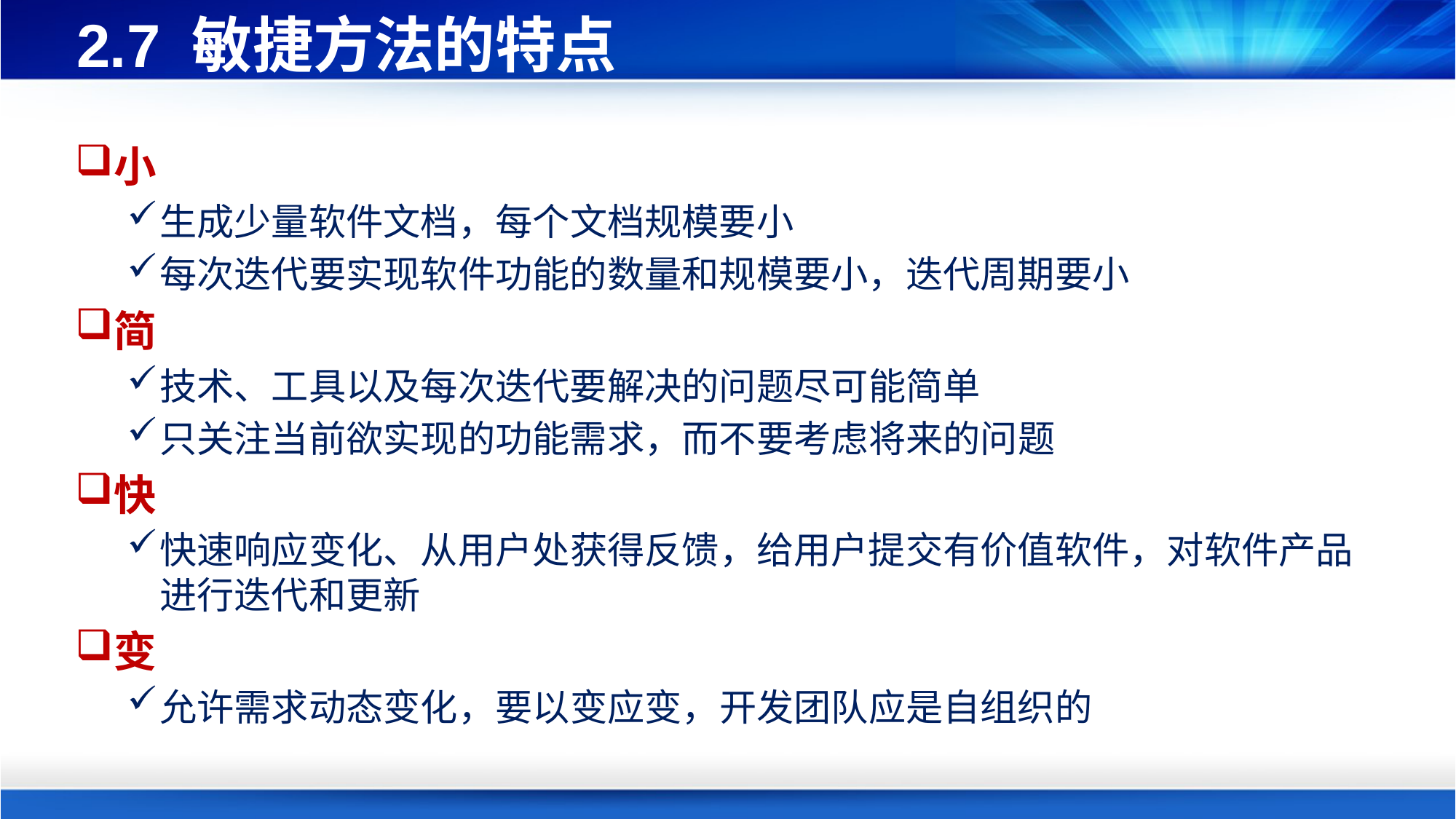

# 2.7 敏捷方法的特点
小
生成少量软件文档，每个文档规模要小
每次迭代要实现软件功能的数量和规模要小，迭代周期要小
简
技术、工具以及每次迭代要解决的问题尽可能简单
只关注当前欲实现的功能需求，而不要考虑将来的问题
快
快速响应变化、从用户处获得反馈，给用户提交有价值软件，对软件产品进行迭代和更新
变
允许需求动态变化，要以变应变，开发团队应是自组织的